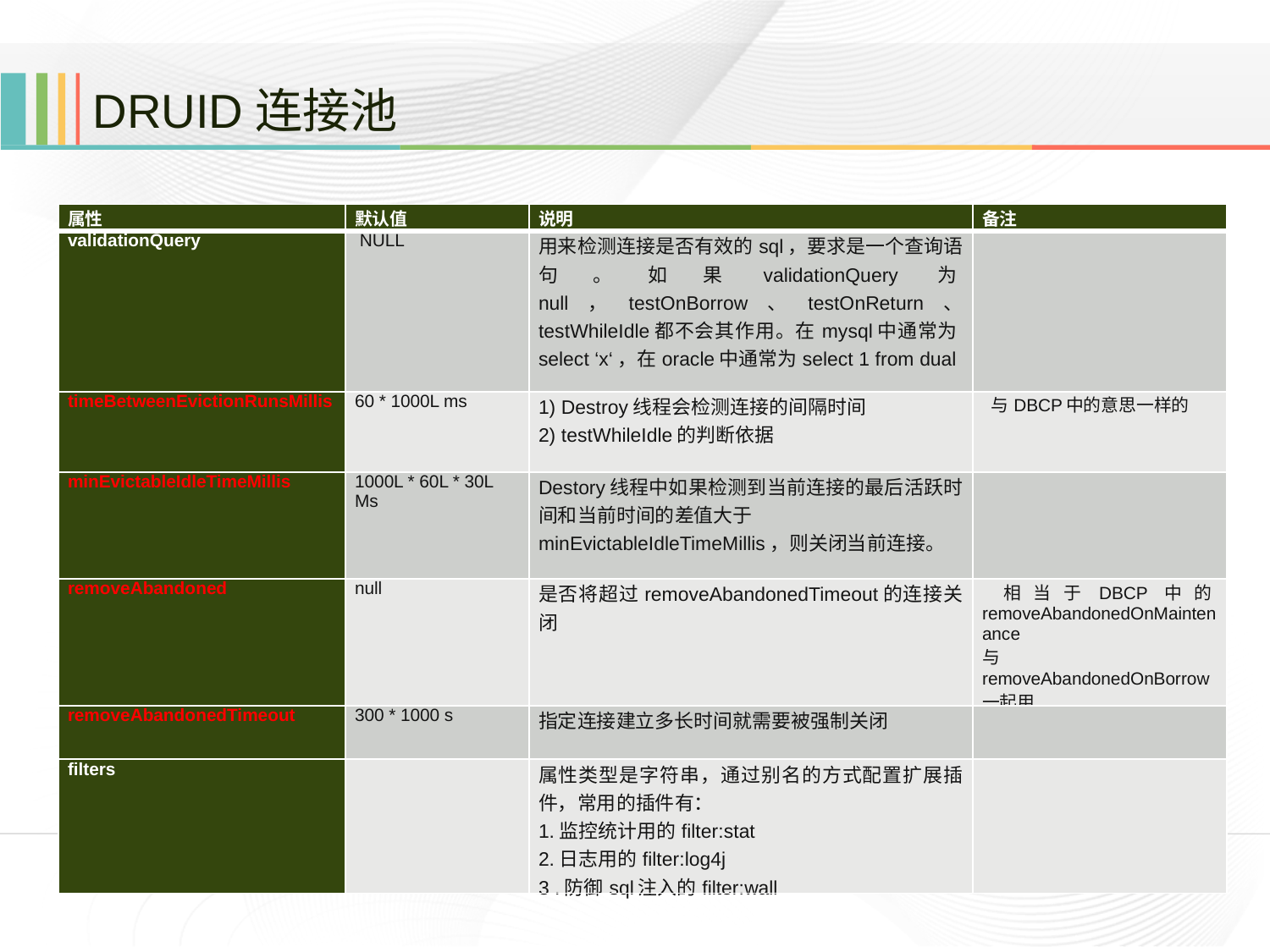

DRUID连接池

| 属性 | 默认值 | 说明 | 备注 |
| --- | --- | --- | --- |
| validationQuery | NULL | 用来检测连接是否有效的sql，要求是一个查询语句。如果validationQuery为null，testOnBorrow、testOnReturn、 testWhileIdle都不会其作用。在mysql中通常为select ‘x‘，在oracle中通常为select 1 from dual |  |
| timeBetweenEvictionRunsMillis | 60 \* 1000L ms | 1) Destroy线程会检测连接的间隔时间 2) testWhileIdle的判断依据 | 与DBCP中的意思一样的 |
| minEvictableIdleTimeMillis | 1000L \* 60L \* 30L Ms | Destory线程中如果检测到当前连接的最后活跃时间和当前时间的差值大于 minEvictableIdleTimeMillis，则关闭当前连接。 |  |
| removeAbandoned | null | 是否将超过removeAbandonedTimeout的连接关闭 | 相当于DBCP中的removeAbandonedOnMaintenance 与removeAbandonedOnBorrow一起用 |
| removeAbandonedTimeout | 300 \* 1000 s | 指定连接建立多长时间就需要被强制关闭 |  |
| filters |  | 属性类型是字符串，通过别名的方式配置扩展插件，常用的插件有： 1.监控统计用的filter:stat 2.日志用的filter:log4j 3 .防御sql注入的filter:wall |  |